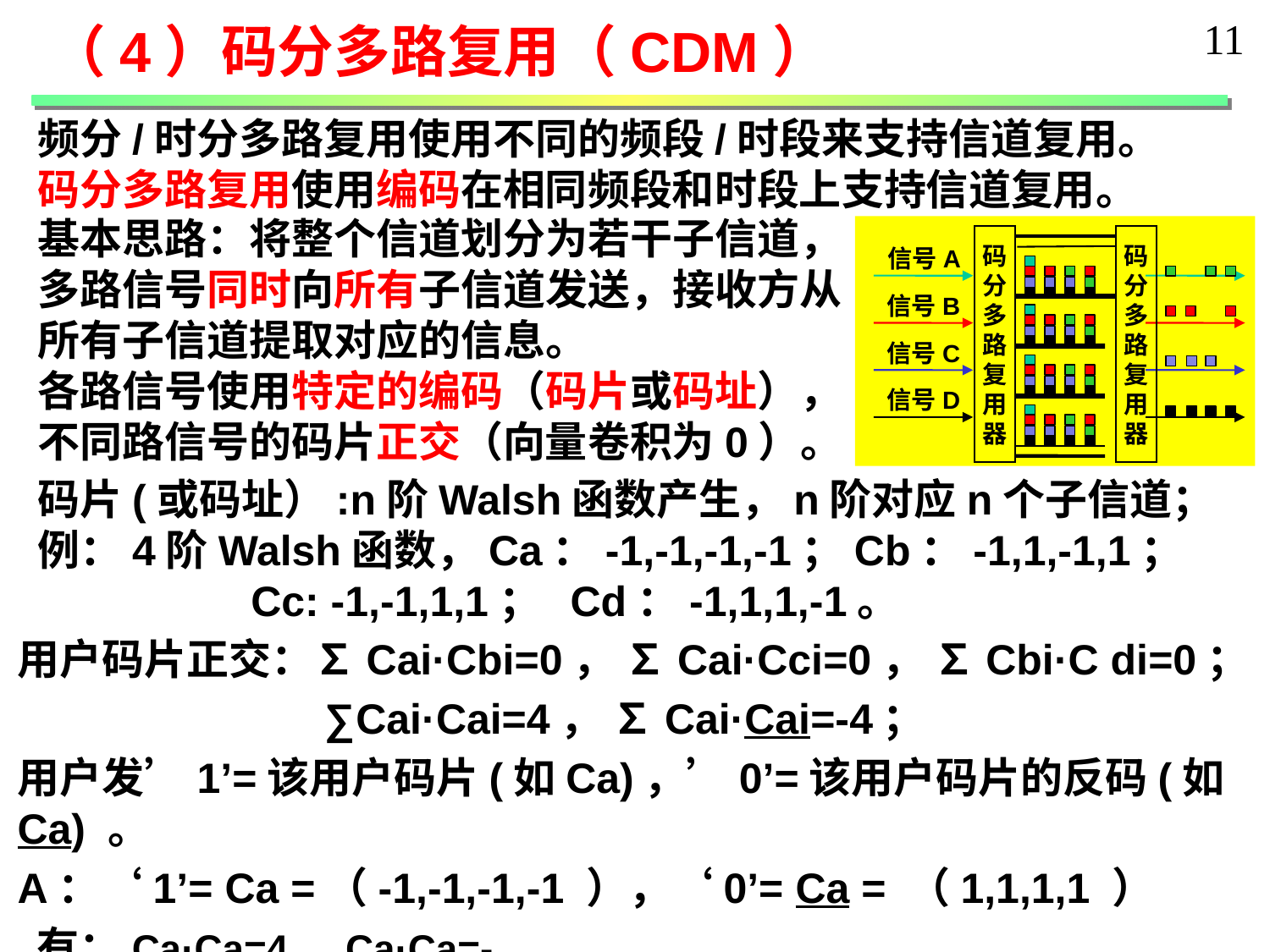

11
（4）码分多路复用（CDM）

频分/时分多路复用使用不同的频段/时段来支持信道复用。
码分多路复用使用编码在相同频段和时段上支持信道复用。
基本思路：将整个信道划分为若干子信道，多路信号同时向所有子信道发送，接收方从所有子信道提取对应的信息。
各路信号使用特定的编码（码片或码址），不同路信号的码片正交（向量卷积为0）。

码
分
多
路
复
用
器
码
分
多
路
复
用
器

 信号A

 信号B

 信号C

 信号D

码片(或码址）:n阶Walsh函数产生，n阶对应n个子信道；
例：4阶Walsh函数，Ca：-1,-1,-1,-1；Cb：-1,1,-1,1；
                  Cc: -1,-1,1,1；  Cd：-1,1,1,-1。
用户码片正交：∑Cai·Cbi=0， ∑Cai·Cci=0， ∑Cbi·C di=0；
                          ∑Cai·Cai=4， ∑Cai·Cai=-4；
用户发’1’=该用户码片(如Ca)，’0’=该用户码片的反码(如Ca) 。
A：‘1’= Ca =（-1,-1,-1,-1 ），‘0’= Ca = （1,1,1,1 ）
 有：Ca·Ca=4，Ca·Ca=-4，Ca·Cb=Ca·Cc=Ca·Cd=Ca·Cb=Ca·Cc=Ca·Cd =0。